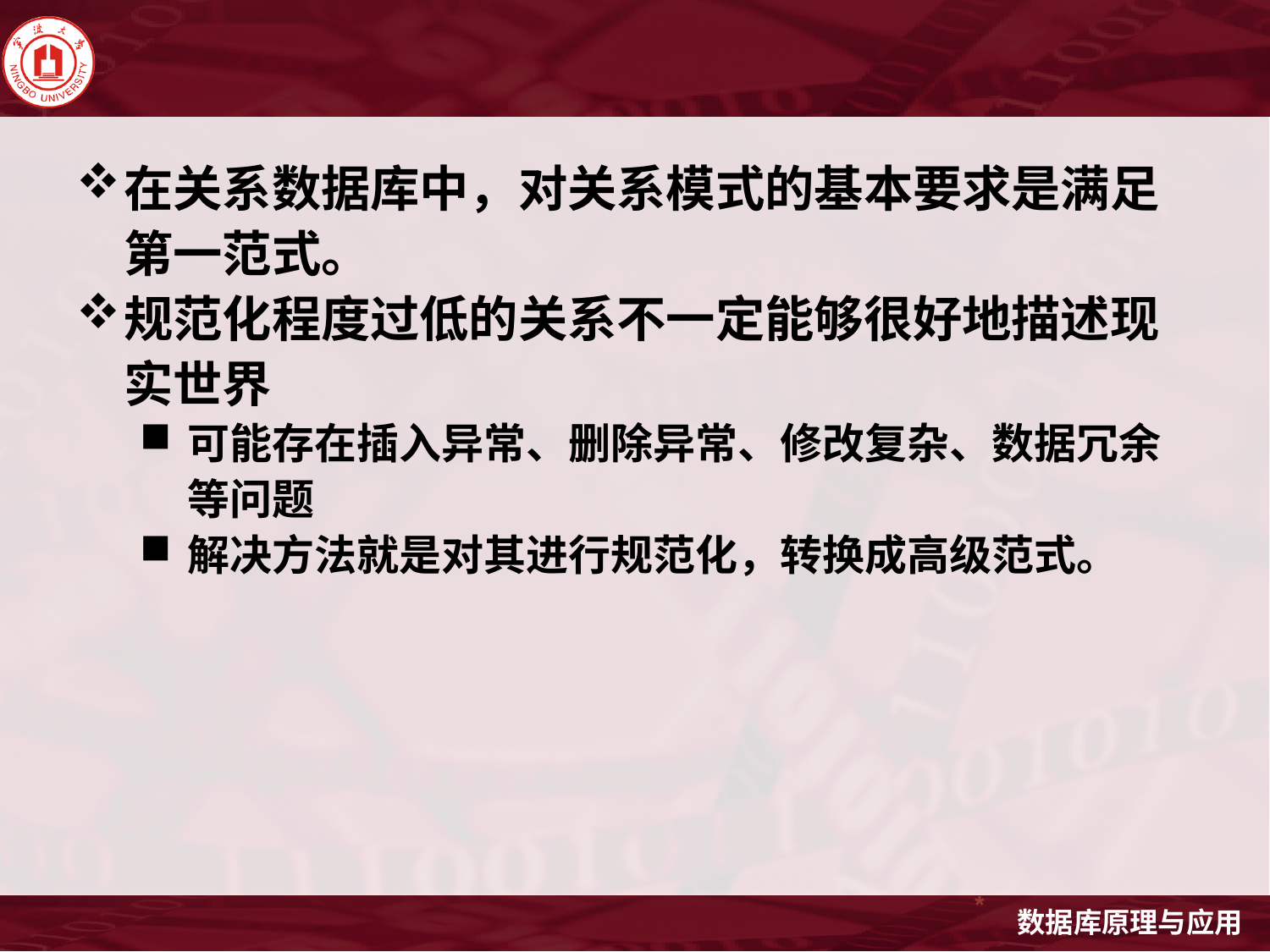

在关系数据库中，对关系模式的基本要求是满足第一范式。
规范化程度过低的关系不一定能够很好地描述现实世界
可能存在插入异常、删除异常、修改复杂、数据冗余等问题
解决方法就是对其进行规范化，转换成高级范式。

*